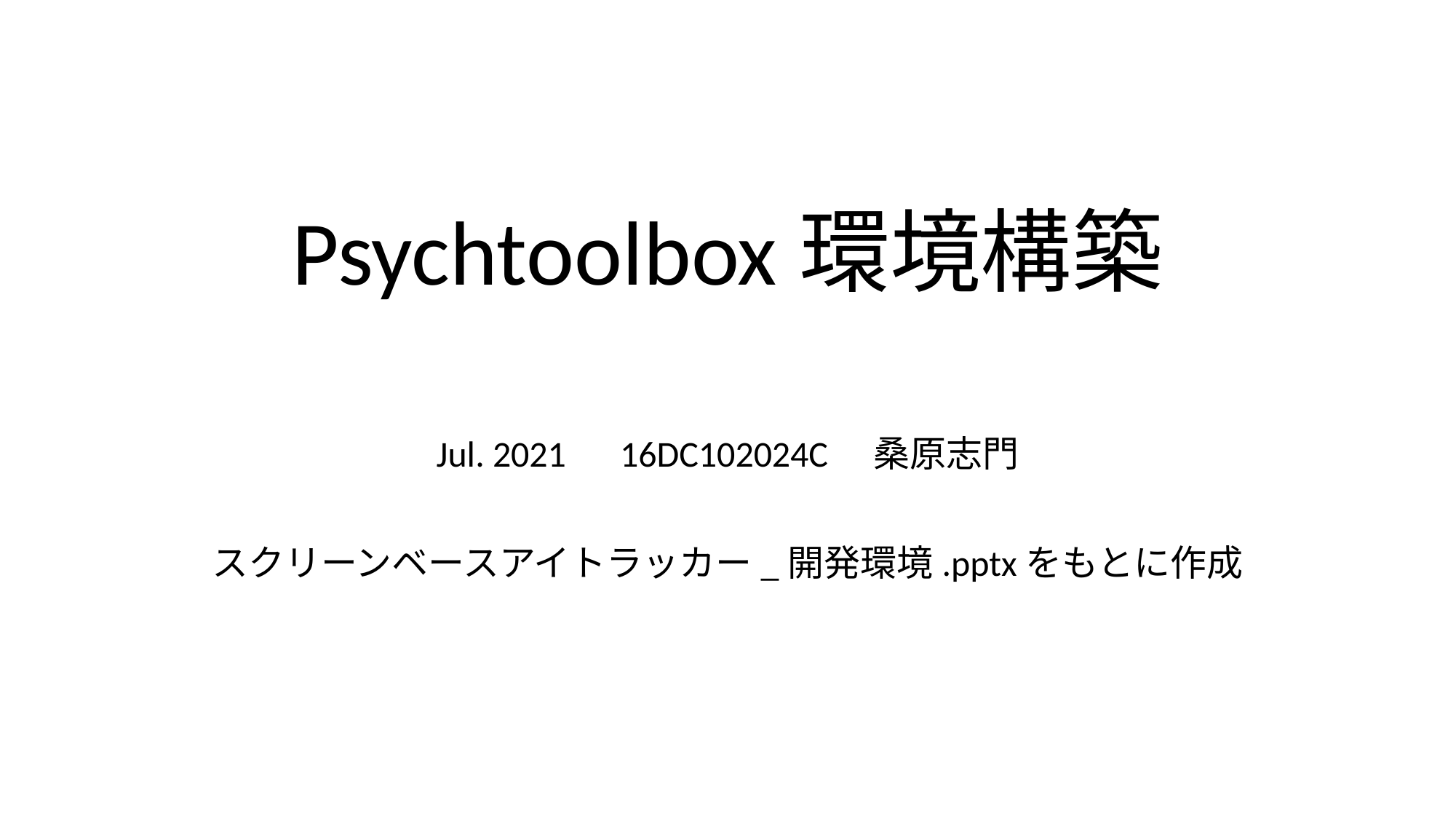

# Psychtoolbox環境構築
Jul. 2021　16DC102024C　桑原志門

スクリーンベースアイトラッカー_開発環境.pptxをもとに作成